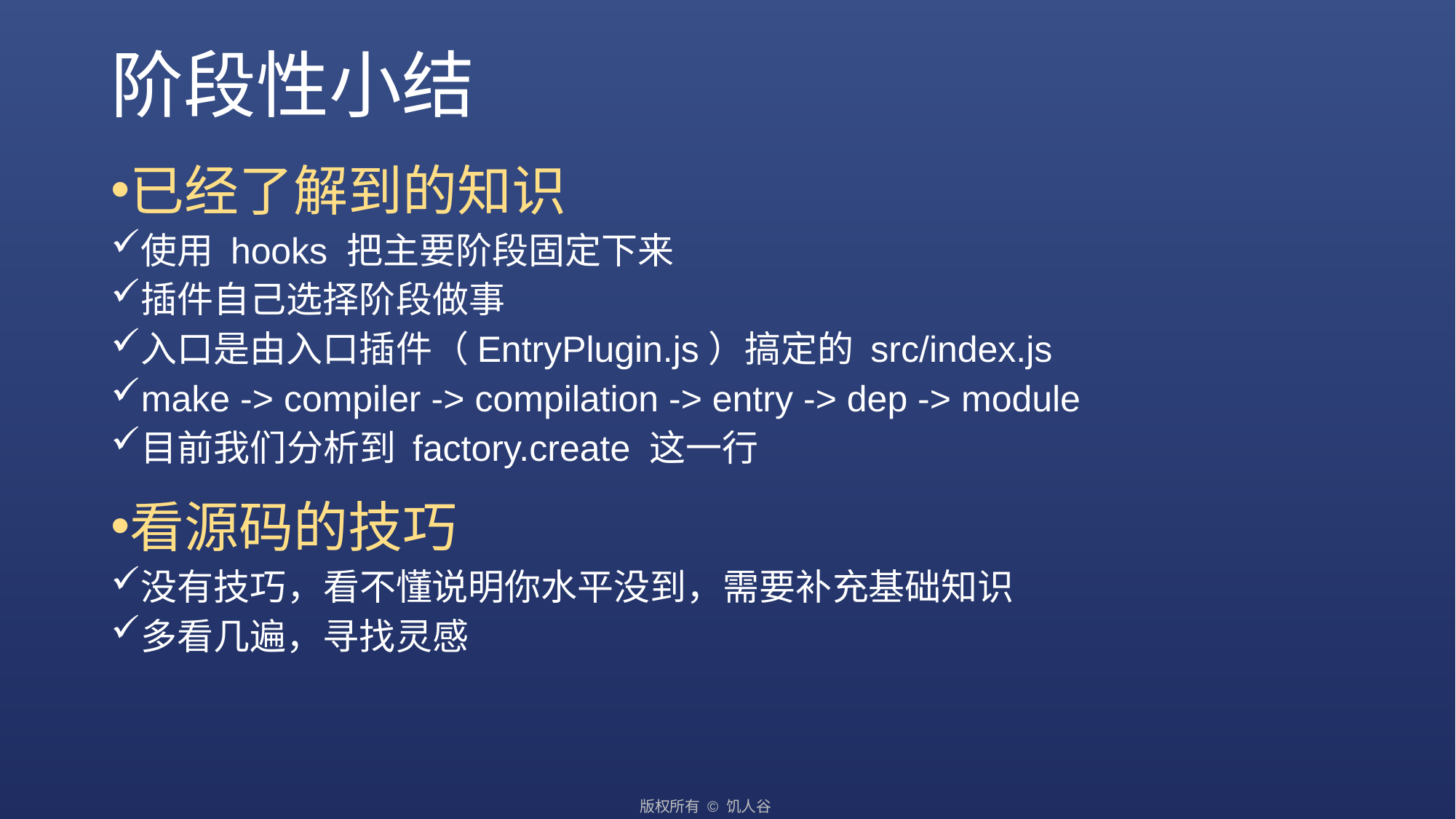

# 阶段性小结
已经了解到的知识
使用 hooks 把主要阶段固定下来
插件自己选择阶段做事
入口是由入口插件（EntryPlugin.js）搞定的 src/index.js
make -> compiler -> compilation -> entry -> dep -> module
目前我们分析到 factory.create 这一行
看源码的技巧
没有技巧，看不懂说明你水平没到，需要补充基础知识
多看几遍，寻找灵感